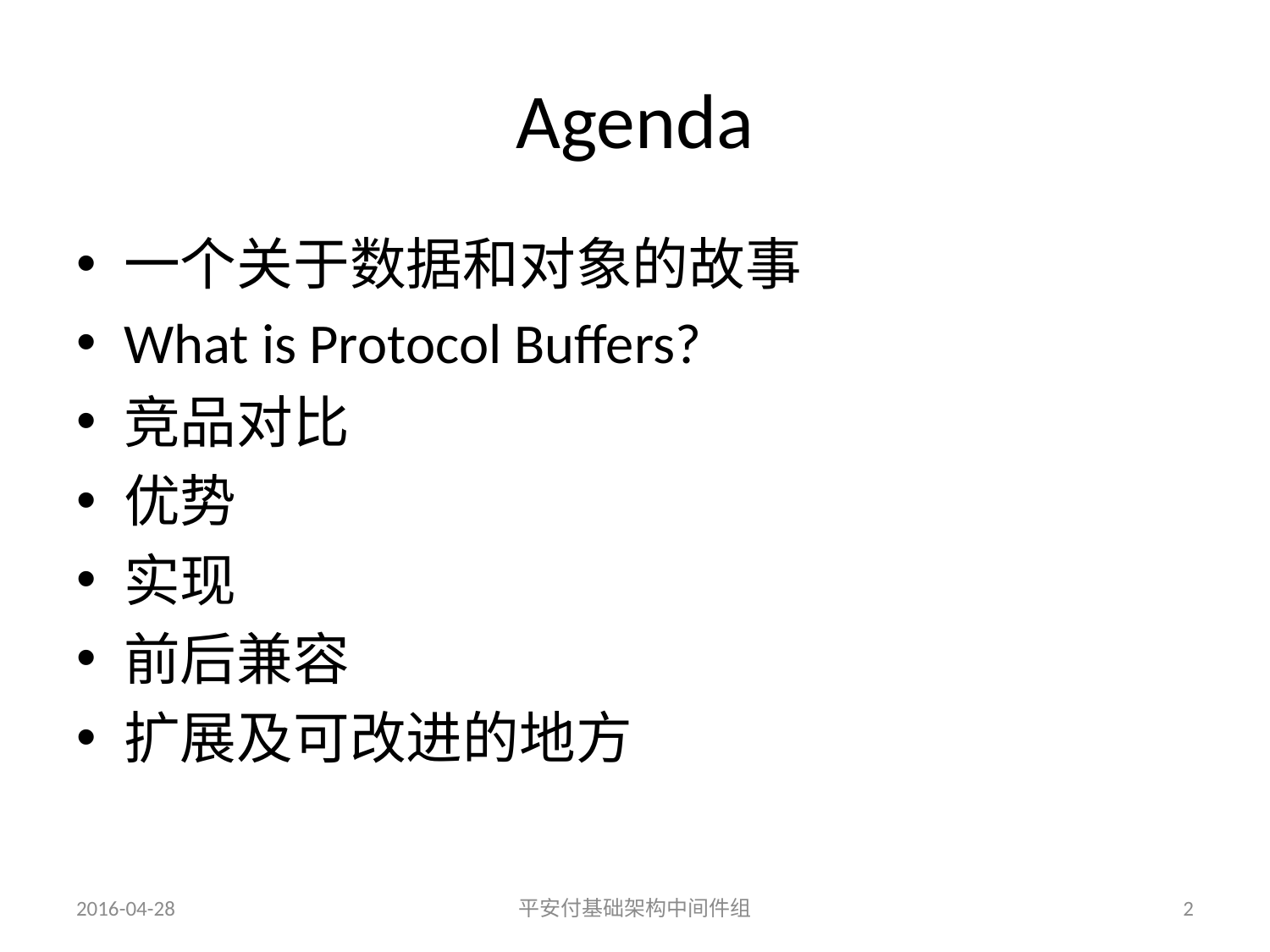

# Agenda
一个关于数据和对象的故事
What is Protocol Buffers?
竞品对比
优势
实现
前后兼容
扩展及可改进的地方
2016-04-28
平安付基础架构中间件组
2